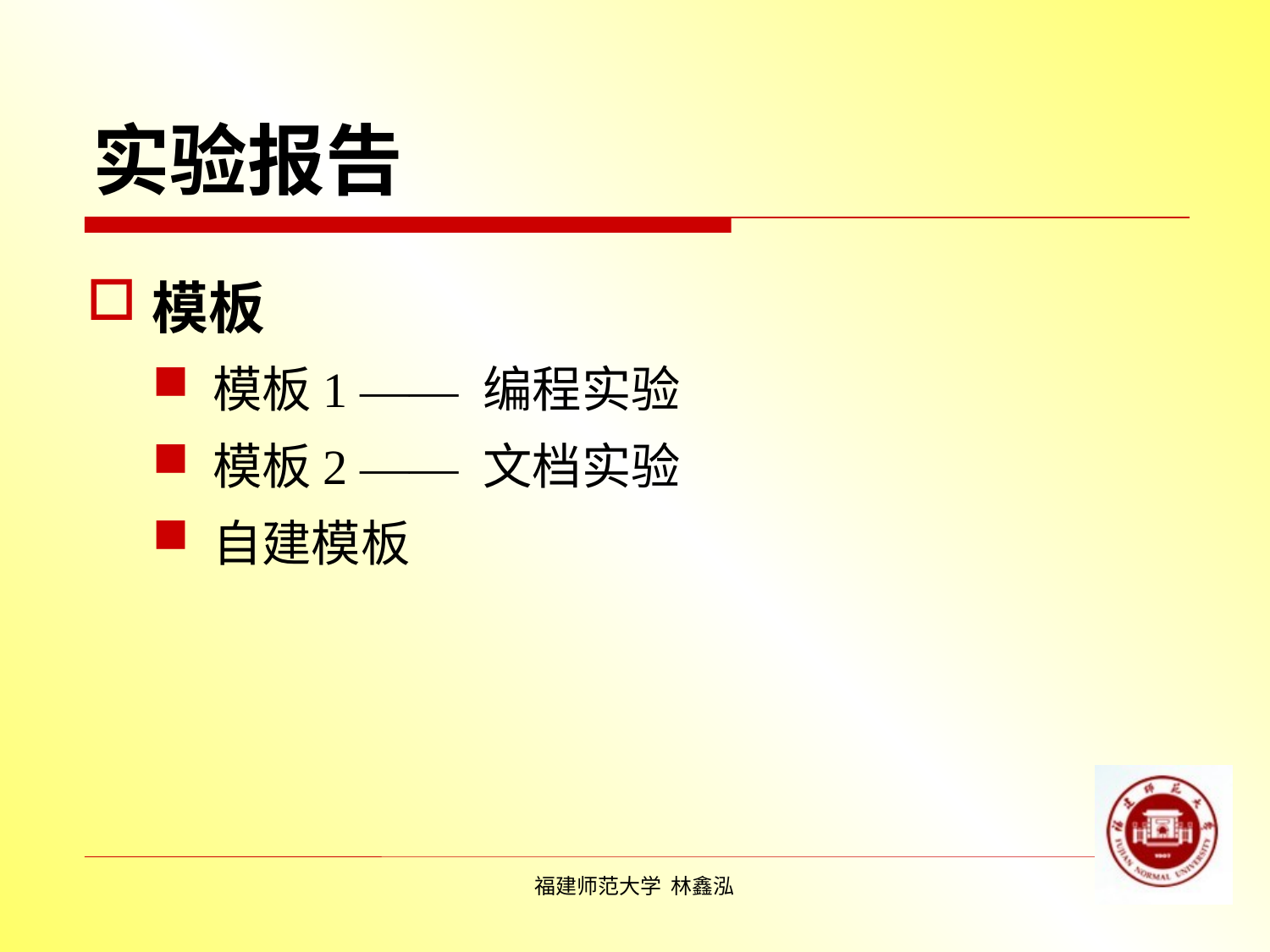

# 实验报告
模板
模板1 —— 编程实验
模板2 —— 文档实验
自建模板
福建师范大学  林鑫泓